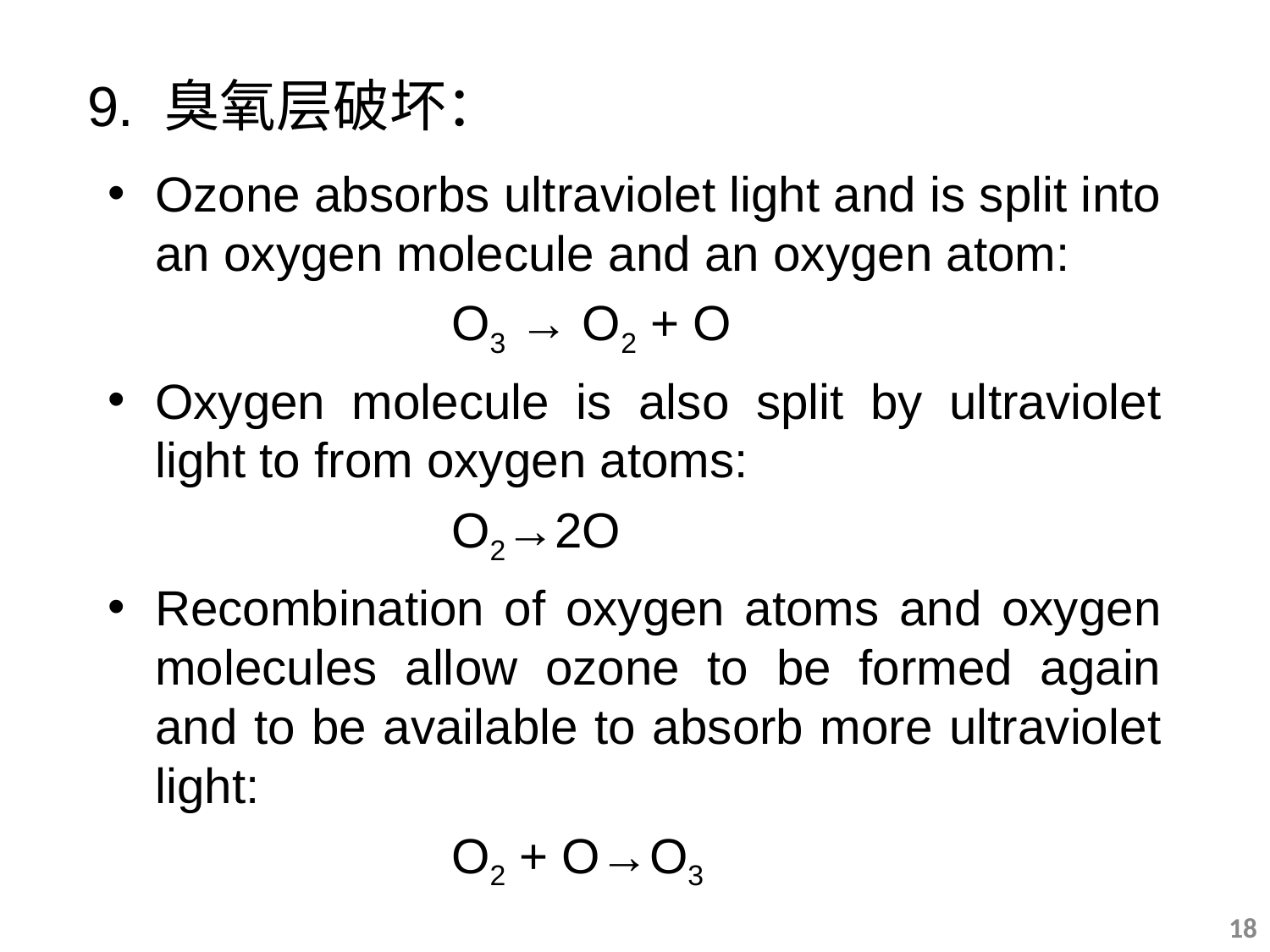

9. 臭氧层破坏：
Ozone absorbs ultraviolet light and is split into an oxygen molecule and an oxygen atom:
                         O3 → O2 + O
Oxygen molecule is also split by ultraviolet light to from oxygen atoms:
                         O2→2O
Recombination of oxygen atoms and oxygen molecules allow ozone to be formed again and to be available to absorb more ultraviolet light:
                         O2 + O→O3
18